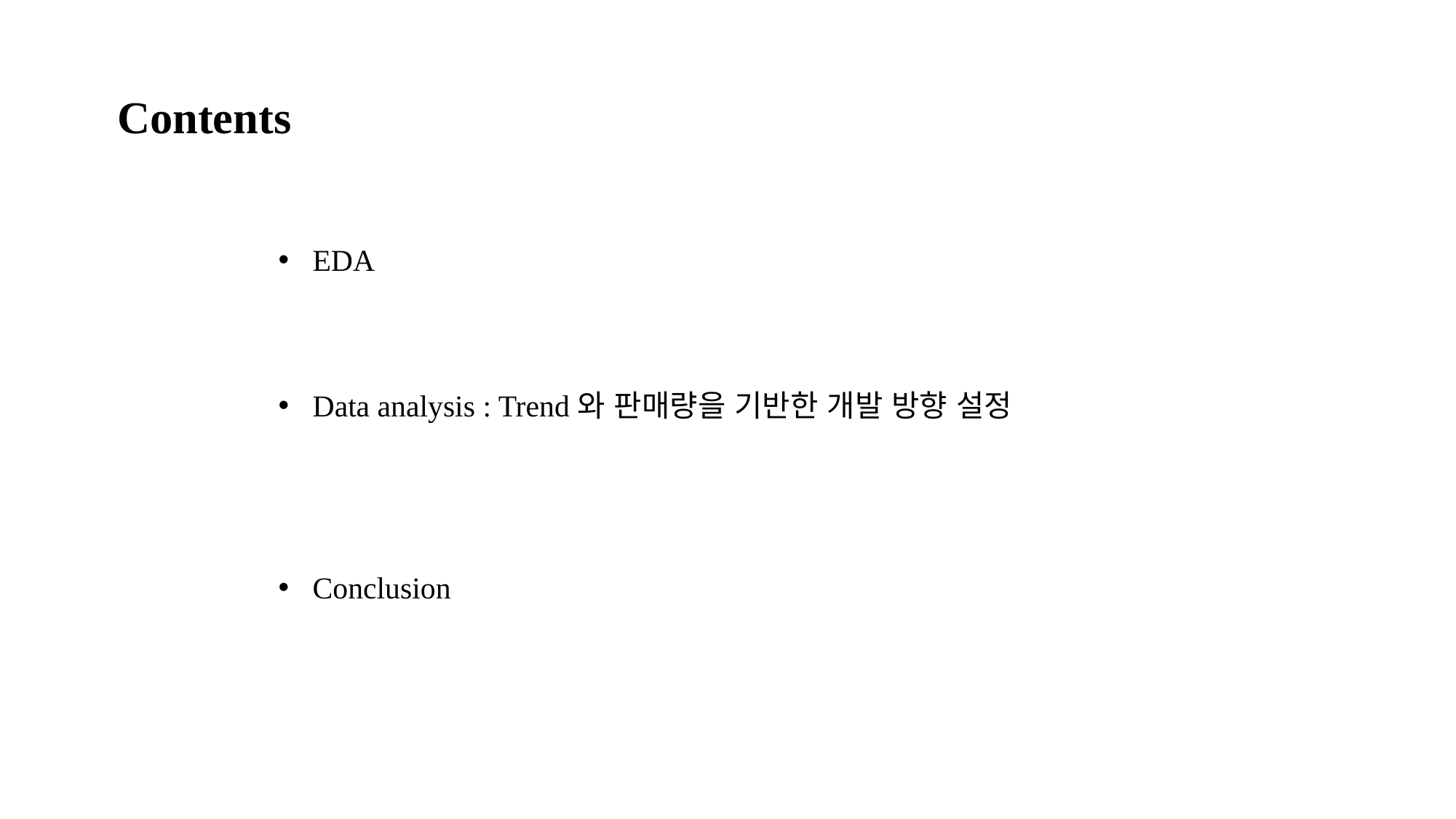

Contents
EDA

Data analysis : Trend와 판매량을 기반한 개발 방향 설정

Conclusion